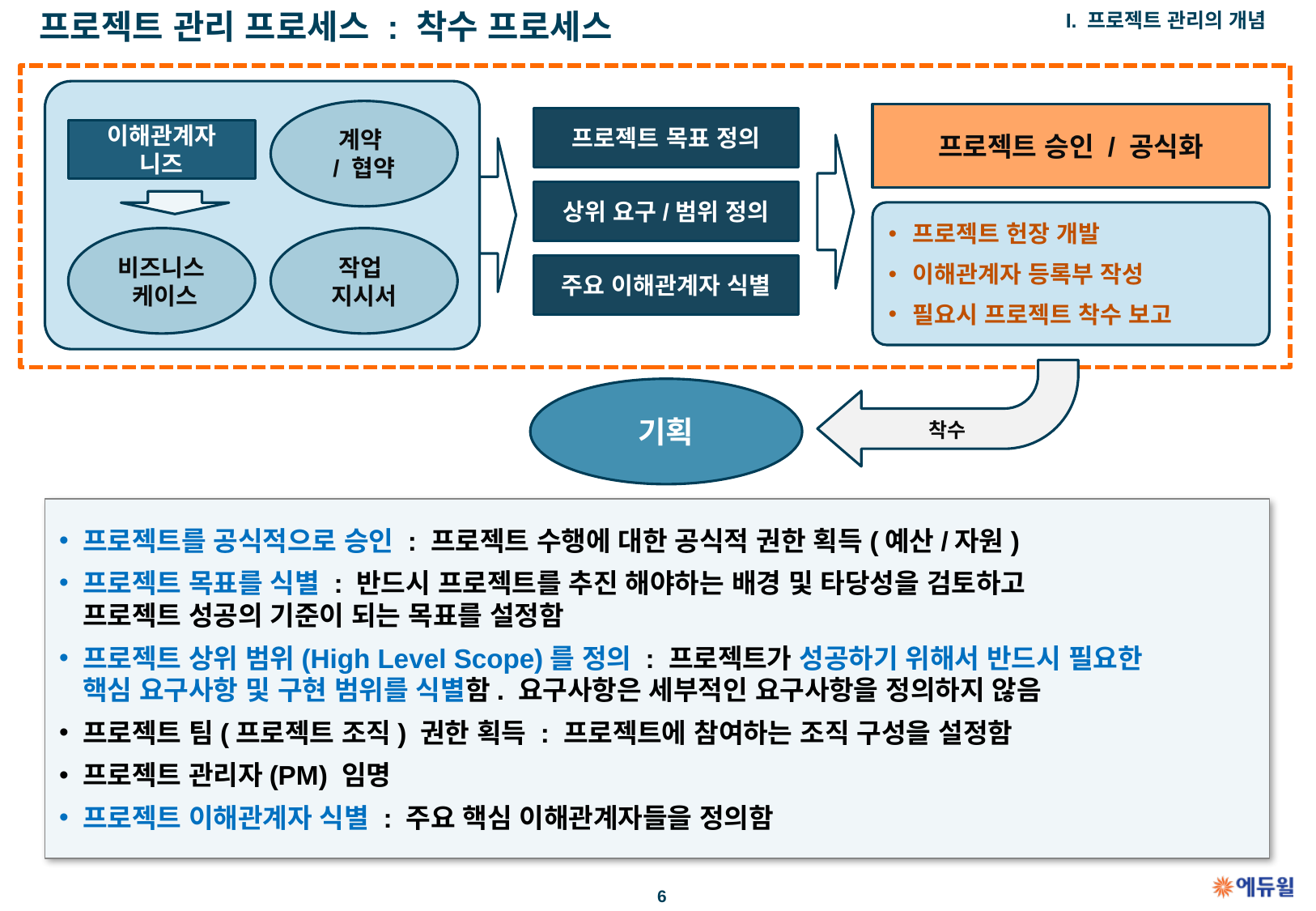

프로젝트 관리 프로세스 : 착수 프로세스
I. 프로젝트 관리의 개념

계약
/ 협약
이해관계자
니즈

비즈니스
 케이스
작업
지시서
프로젝트 승인 / 공식화
프로젝트 목표 정의
상위 요구/범위 정의

프로젝트 헌장 개발
이해관계자 등록부 작성
필요시 프로젝트 착수 보고
주요 이해관계자 식별

착수
기획
프로젝트를 공식적으로 승인 : 프로젝트 수행에 대한 공식적 권한 획득(예산/자원)
프로젝트 목표를 식별 : 반드시 프로젝트를 추진 해야하는 배경 및 타당성을 검토하고
프로젝트 성공의 기준이 되는 목표를 설정함
프로젝트 상위 범위(High Level Scope)를 정의 : 프로젝트가 성공하기 위해서 반드시 필요한
핵심 요구사항 및 구현 범위를 식별함. 요구사항은 세부적인 요구사항을 정의하지 않음
프로젝트 팀(프로젝트 조직) 권한 획득 : 프로젝트에 참여하는 조직 구성을 설정함
프로젝트 관리자(PM) 임명
프로젝트 이해관계자 식별 : 주요 핵심 이해관계자들을 정의함